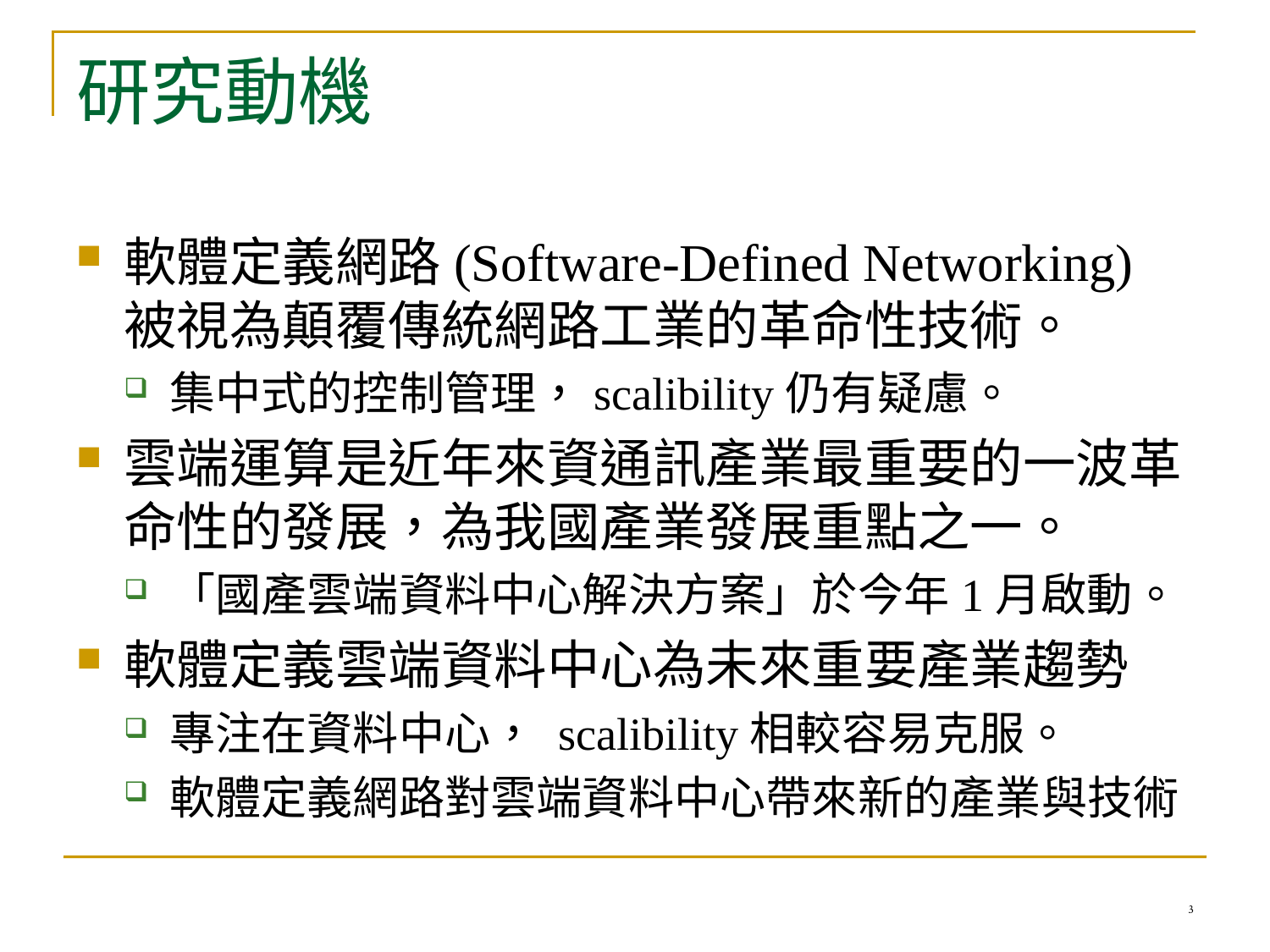

# 研究動機
軟體定義網路(Software-Defined Networking) 被視為顛覆傳統網路工業的革命性技術。
集中式的控制管理，scalibility仍有疑慮。
雲端運算是近年來資通訊產業最重要的一波革命性的發展，為我國產業發展重點之一。
「國產雲端資料中心解決方案」於今年1月啟動。
軟體定義雲端資料中心為未來重要產業趨勢
專注在資料中心， scalibility相較容易克服。
軟體定義網路對雲端資料中心帶來新的產業與技術
3